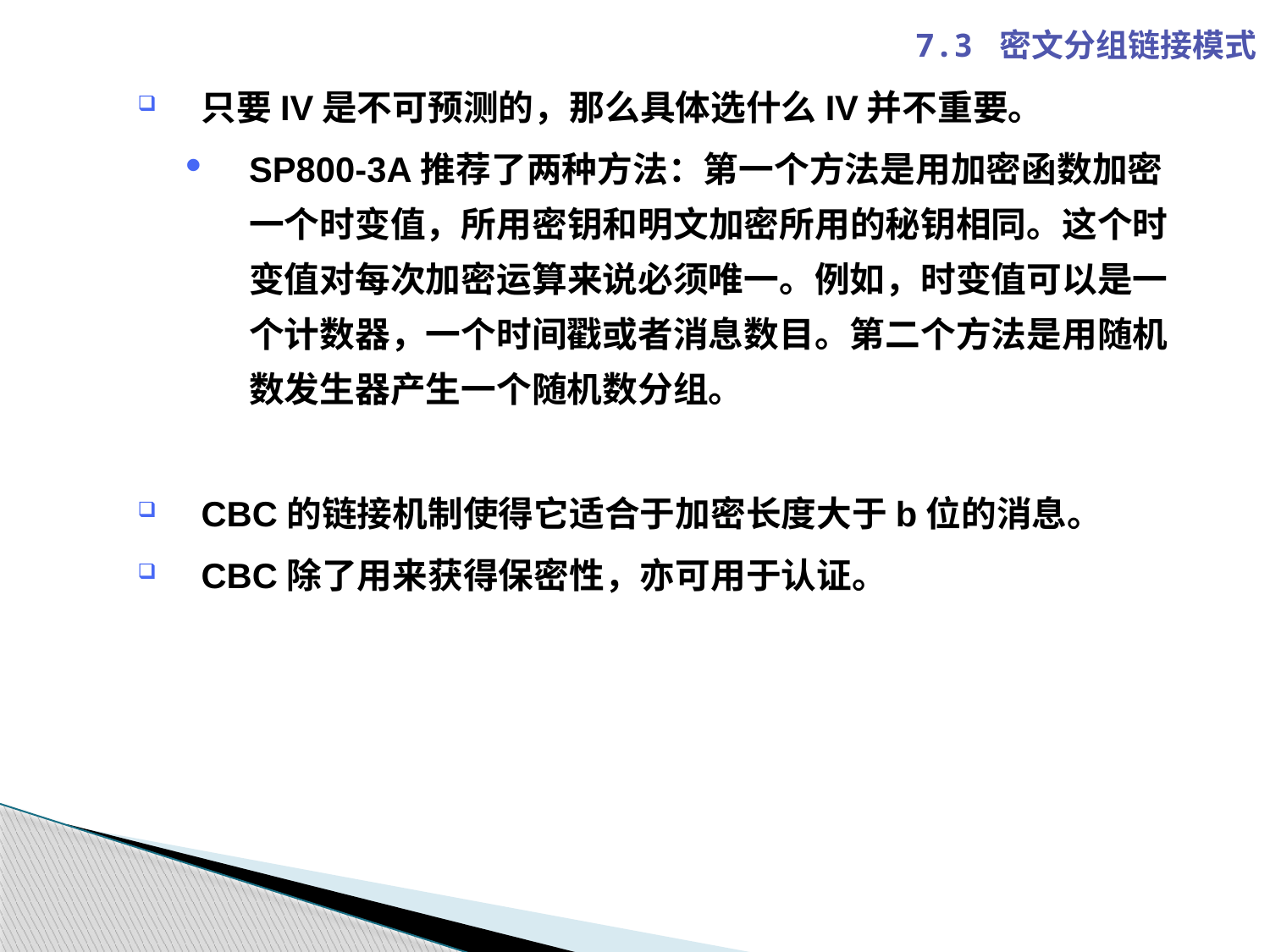

7.3 密文分组链接模式
只要IV是不可预测的，那么具体选什么IV并不重要。
SP800-3A推荐了两种方法：第一个方法是用加密函数加密一个时变值，所用密钥和明文加密所用的秘钥相同。这个时变值对每次加密运算来说必须唯一。例如，时变值可以是一个计数器，一个时间戳或者消息数目。第二个方法是用随机数发生器产生一个随机数分组。

CBC的链接机制使得它适合于加密长度大于b位的消息。
CBC除了用来获得保密性，亦可用于认证。